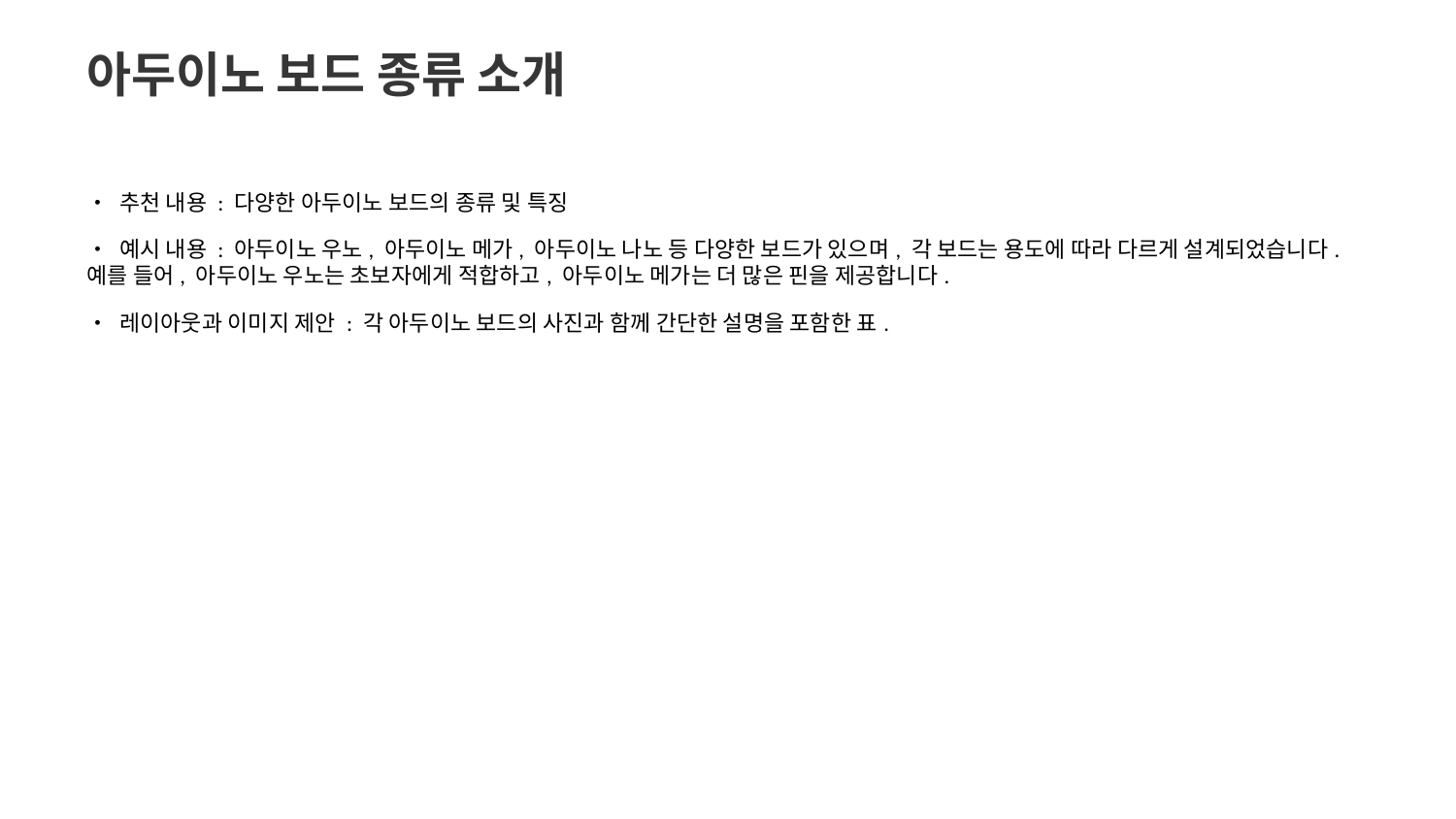

아두이노 보드 종류 소개
• 추천 내용 : 다양한 아두이노 보드의 종류 및 특징
• 예시 내용 : 아두이노 우노, 아두이노 메가, 아두이노 나노 등 다양한 보드가 있으며, 각 보드는 용도에 따라 다르게 설계되었습니다. 예를 들어, 아두이노 우노는 초보자에게 적합하고, 아두이노 메가는 더 많은 핀을 제공합니다.
• 레이아웃과 이미지 제안 : 각 아두이노 보드의 사진과 함께 간단한 설명을 포함한 표.